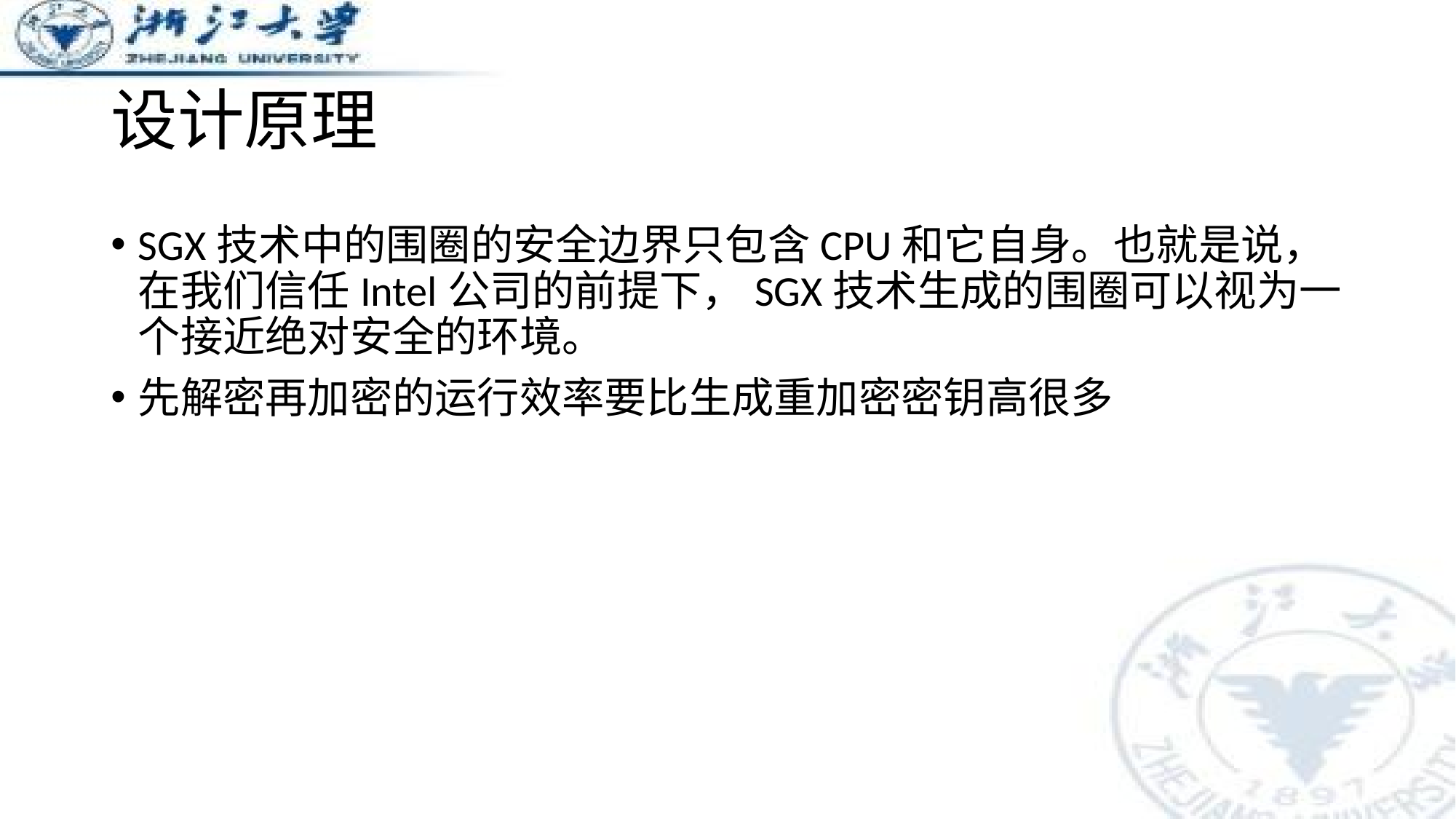

# 设计原理
SGX技术中的围圈的安全边界只包含CPU和它自身。也就是说，在我们信任Intel公司的前提下，SGX技术生成的围圈可以视为一个接近绝对安全的环境。
先解密再加密的运行效率要比生成重加密密钥高很多